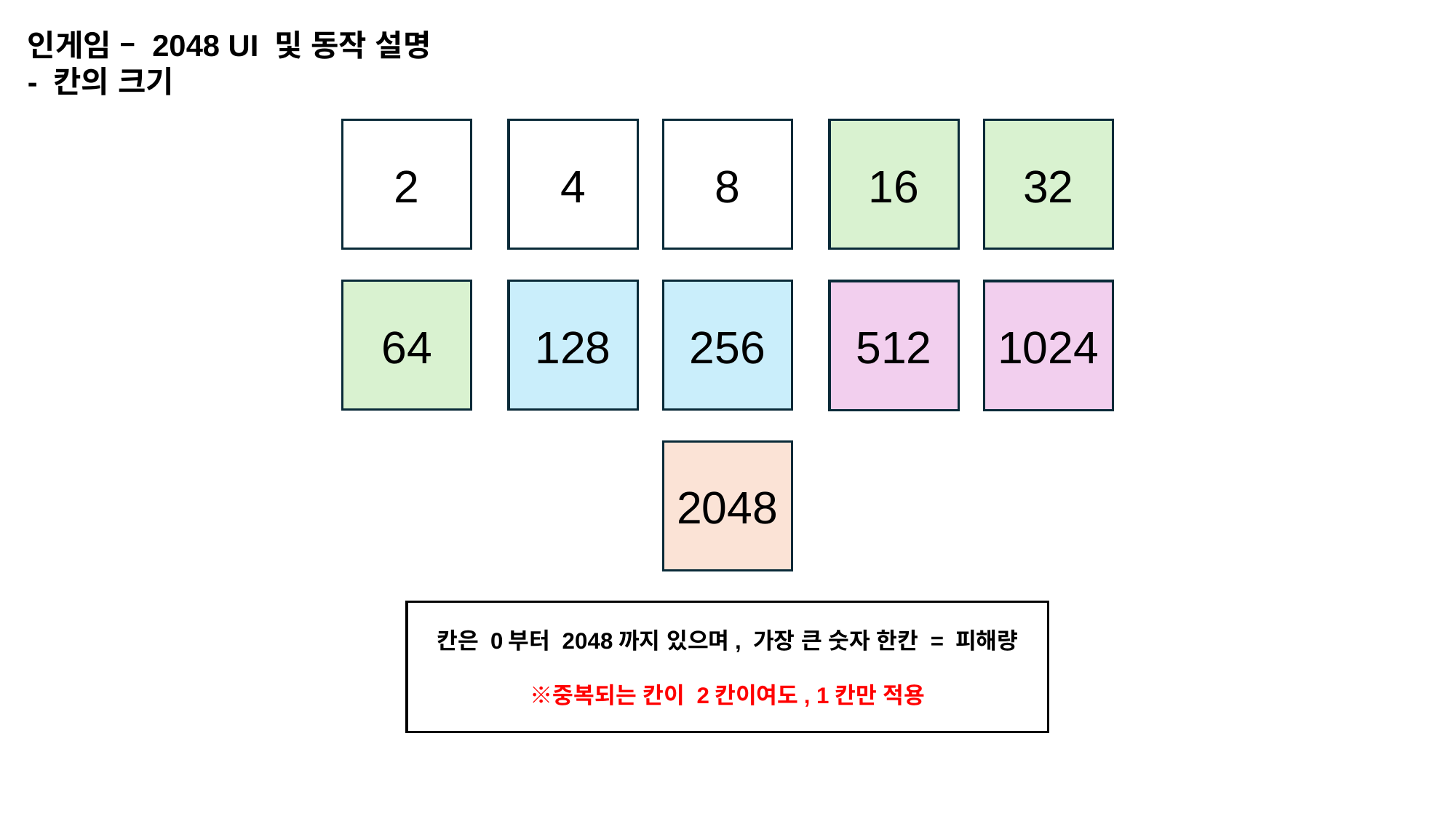

인게임 – 2048 UI 및 동작 설명
- 칸의 크기
2
4
8
16
32
64
128
256
512
1024
2048
칸은 0부터 2048까지 있으며, 가장 큰 숫자 한칸 = 피해량
※중복되는 칸이 2칸이여도, 1칸만 적용